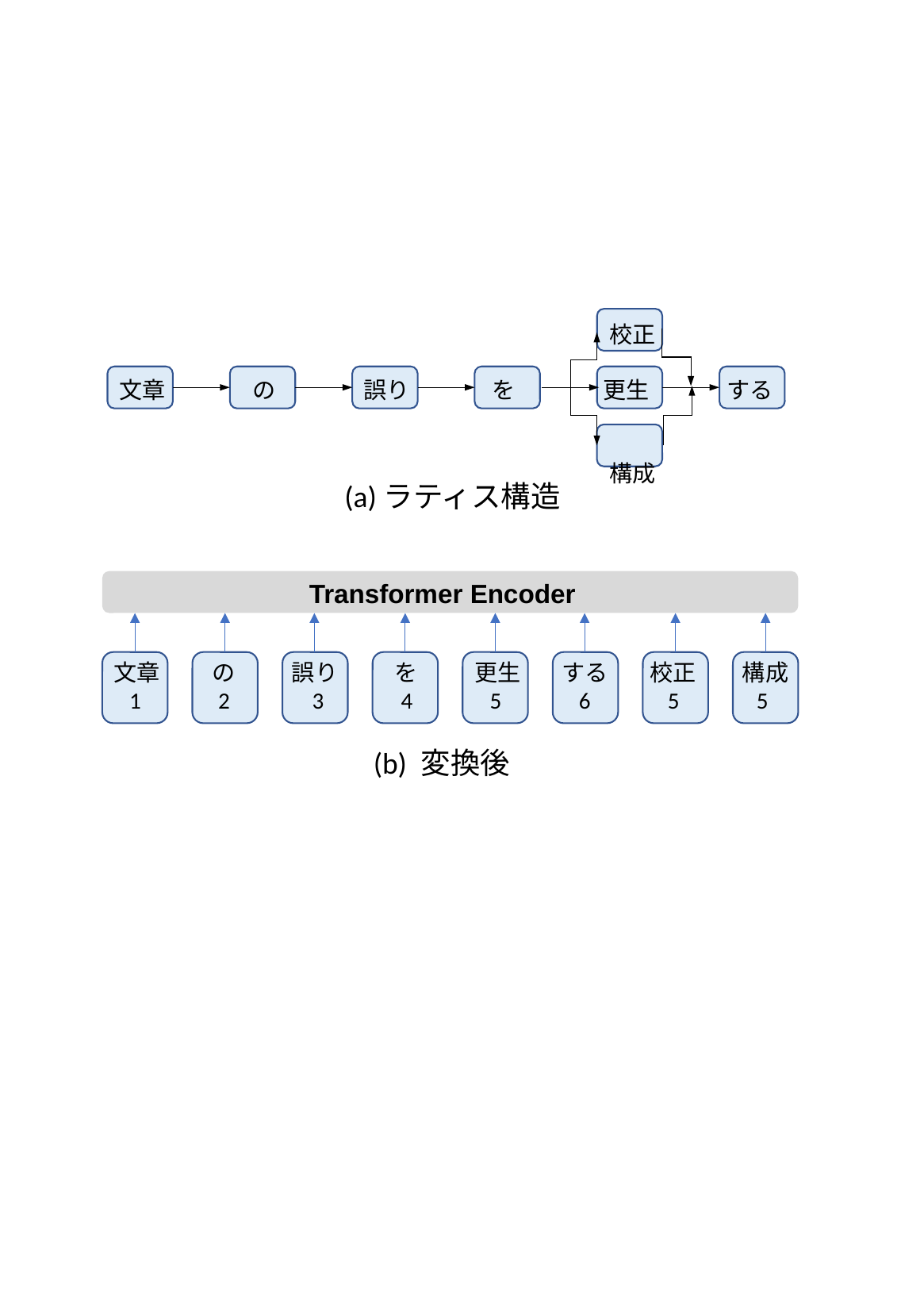

校正

文章                 の                 誤り                を                 更生               する

                                                                                              構成

(a)ラティス構造

Transformer Encoder

文章          の           誤り           を           更生        する        校正         構成
   1               2                3               4               5               6               5               5
(b) 変換後